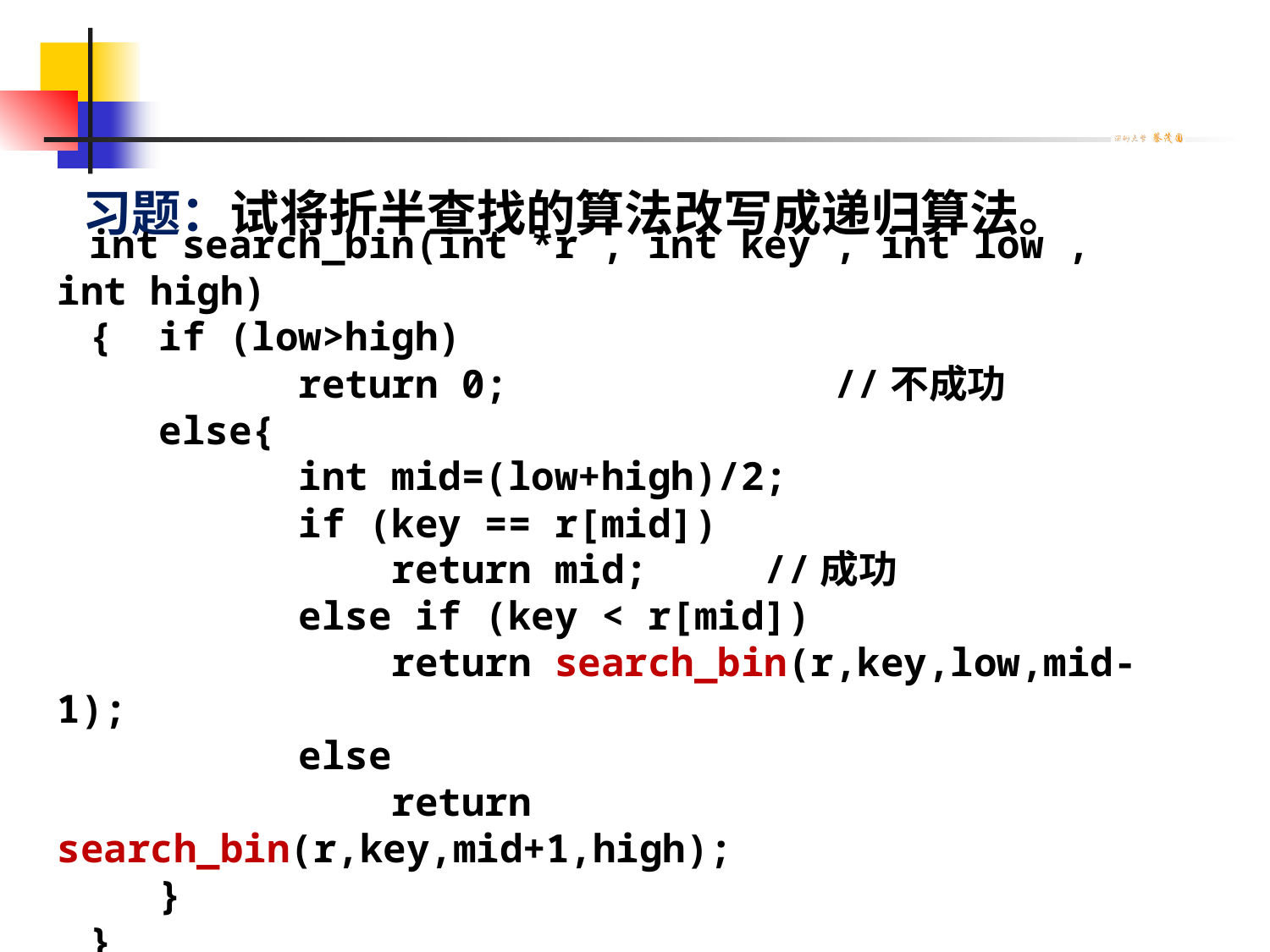

习题：试将折半查找的算法改写成递归算法。
int search_bin(int *r , int key , int low , int high)
{  if (low>high)
         return 0;              //不成功
   else{
         int mid=(low+high)/2;
         if (key == r[mid])
             return mid;     //成功
         else if (key < r[mid])
             return search_bin(r,key,low,mid-1);
         else
             return search_bin(r,key,mid+1,high);
   }
}